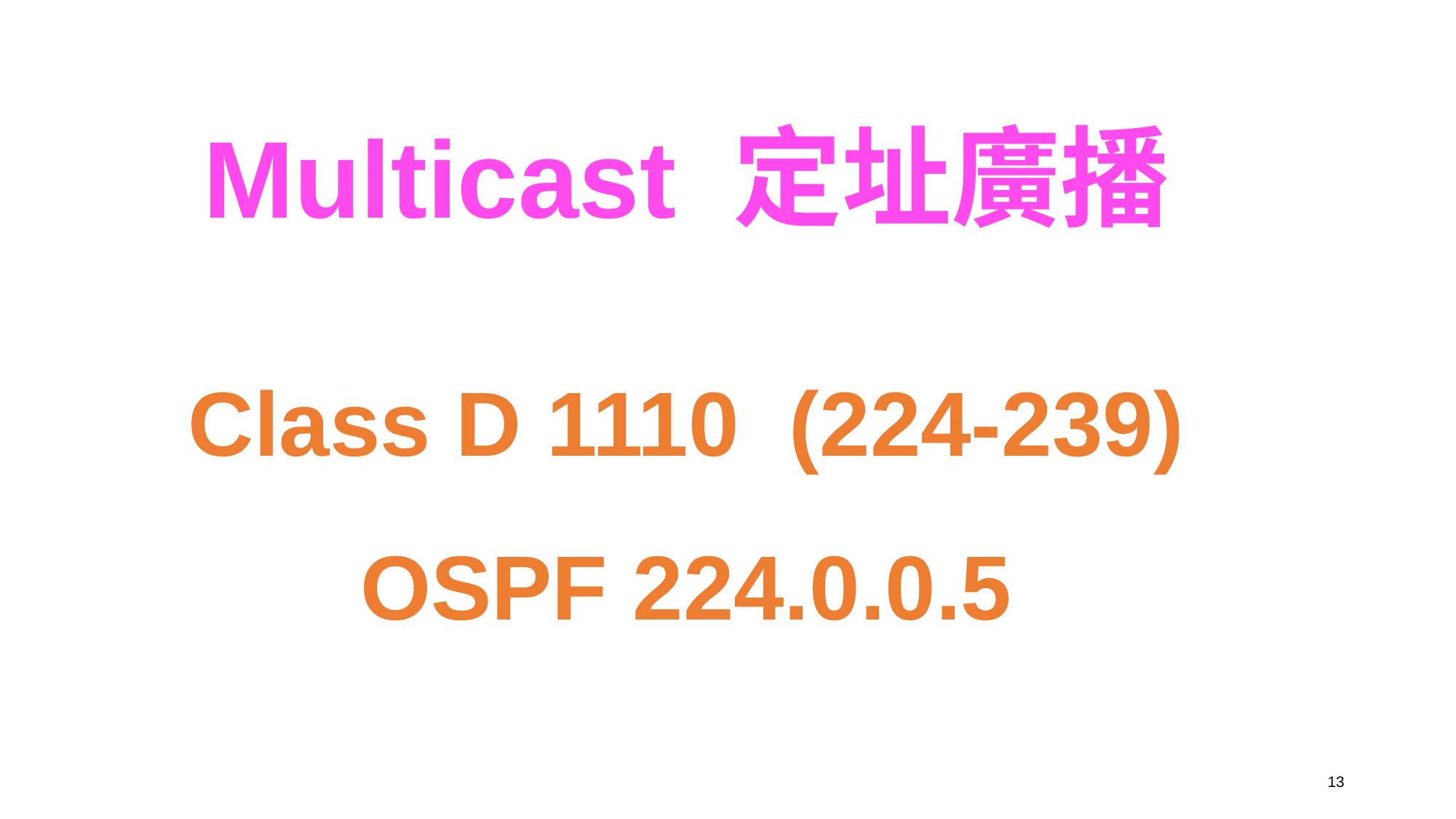

Multicast 定址廣播
Class D 1110  (224-239)
OSPF 224.0.0.5
13